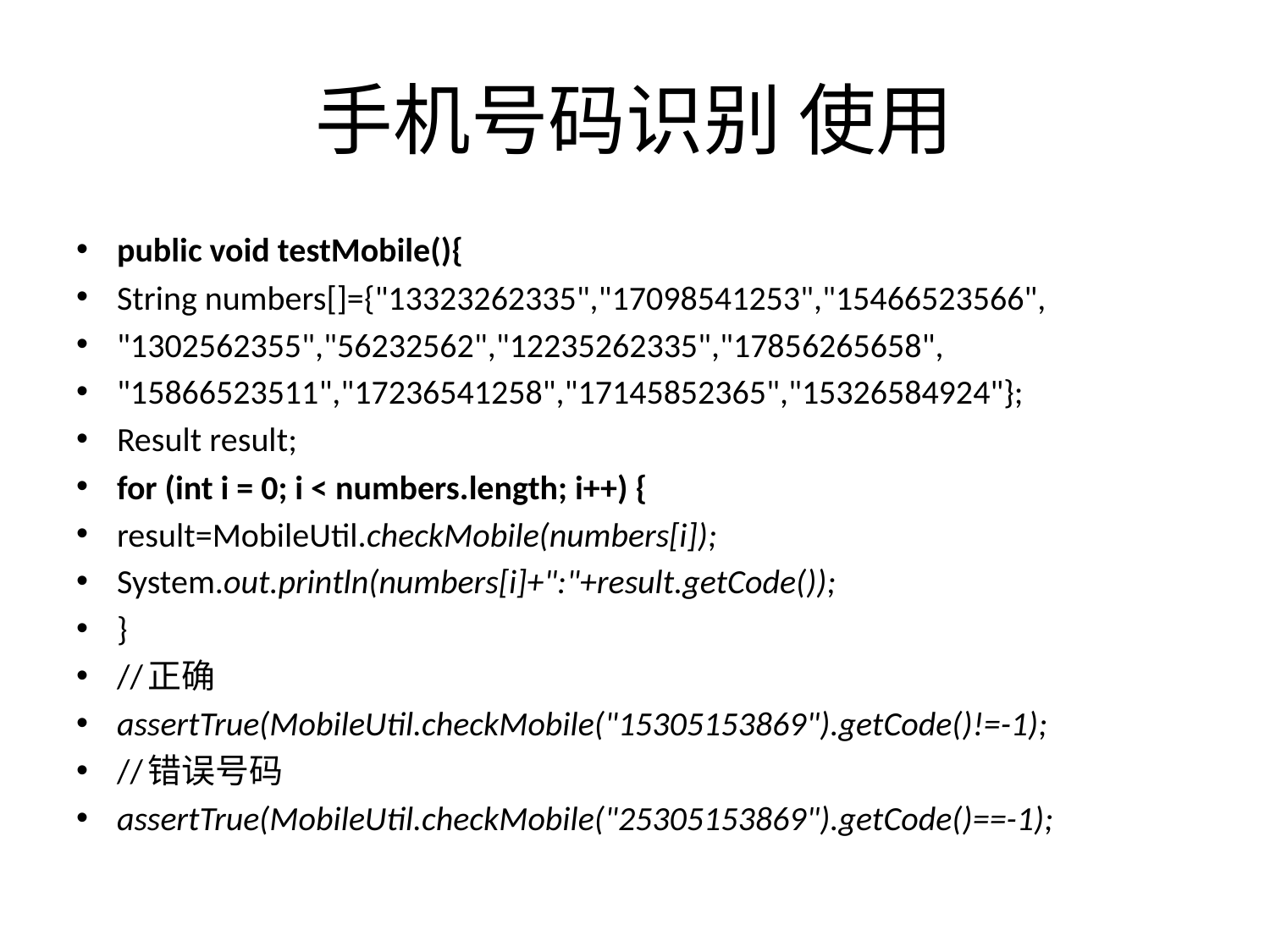

# 手机号码识别 使用
public void testMobile(){
String numbers[]={"13323262335","17098541253","15466523566",
"1302562355","56232562","12235262335","17856265658",
"15866523511","17236541258","17145852365","15326584924"};
Result result;
for (int i = 0; i < numbers.length; i++) {
result=MobileUtil.checkMobile(numbers[i]);
System.out.println(numbers[i]+":"+result.getCode());
}
//正确
assertTrue(MobileUtil.checkMobile("15305153869").getCode()!=-1);
//错误号码
assertTrue(MobileUtil.checkMobile("25305153869").getCode()==-1);